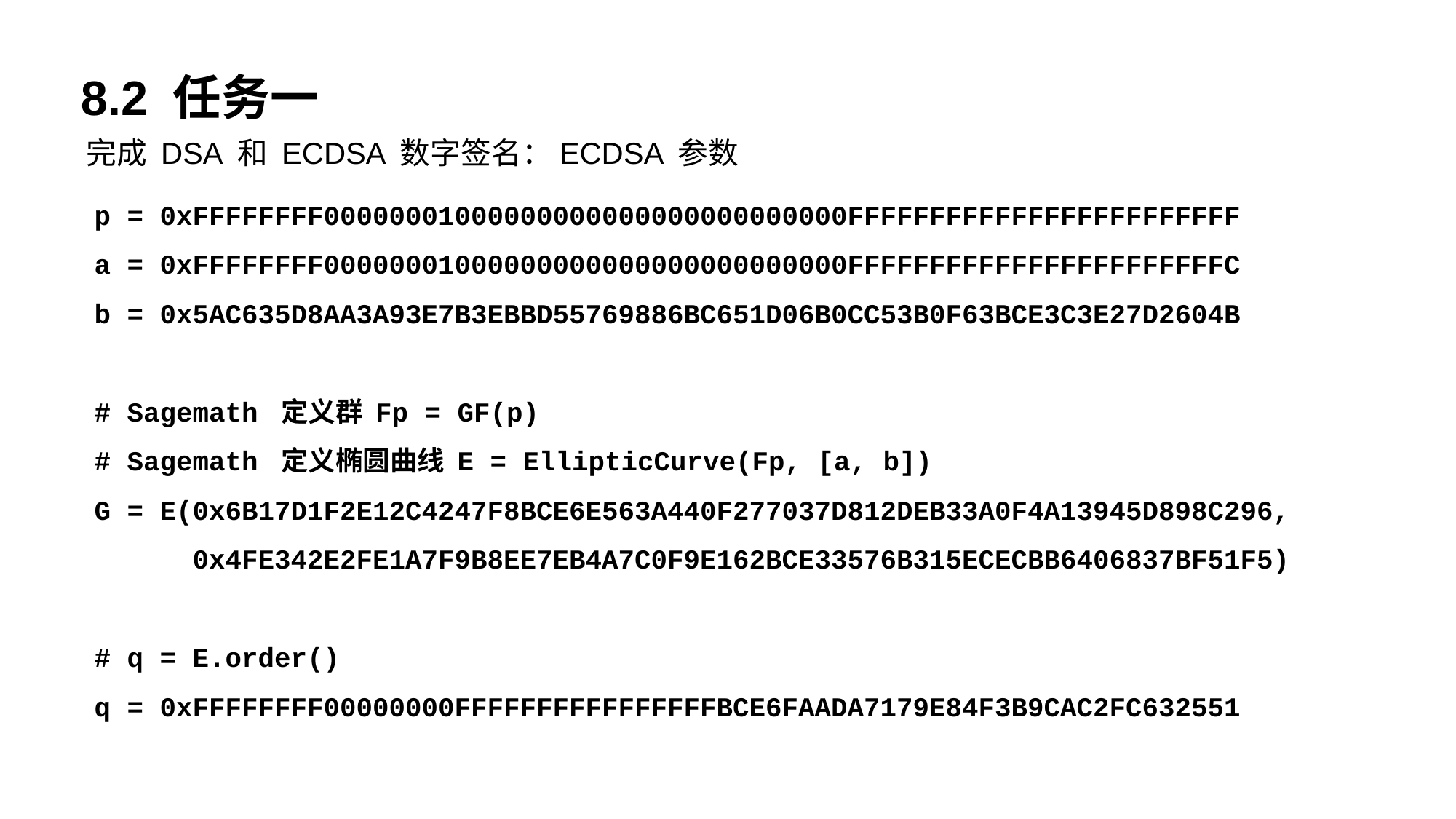

8.2 任务一
完成 DSA 和 ECDSA 数字签名：ECDSA 参数
p = 0xFFFFFFFF00000001000000000000000000000000FFFFFFFFFFFFFFFFFFFFFFFF
a = 0xFFFFFFFF00000001000000000000000000000000FFFFFFFFFFFFFFFFFFFFFFFC
b = 0x5AC635D8AA3A93E7B3EBBD55769886BC651D06B0CC53B0F63BCE3C3E27D2604B

# Sagemath 定义群 Fp = GF(p)
# Sagemath 定义椭圆曲线 E = EllipticCurve(Fp, [a, b])
G = E(0x6B17D1F2E12C4247F8BCE6E563A440F277037D812DEB33A0F4A13945D898C296,
      0x4FE342E2FE1A7F9B8EE7EB4A7C0F9E162BCE33576B315ECECBB6406837BF51F5)

# q = E.order()
q = 0xFFFFFFFF00000000FFFFFFFFFFFFFFFFBCE6FAADA7179E84F3B9CAC2FC632551